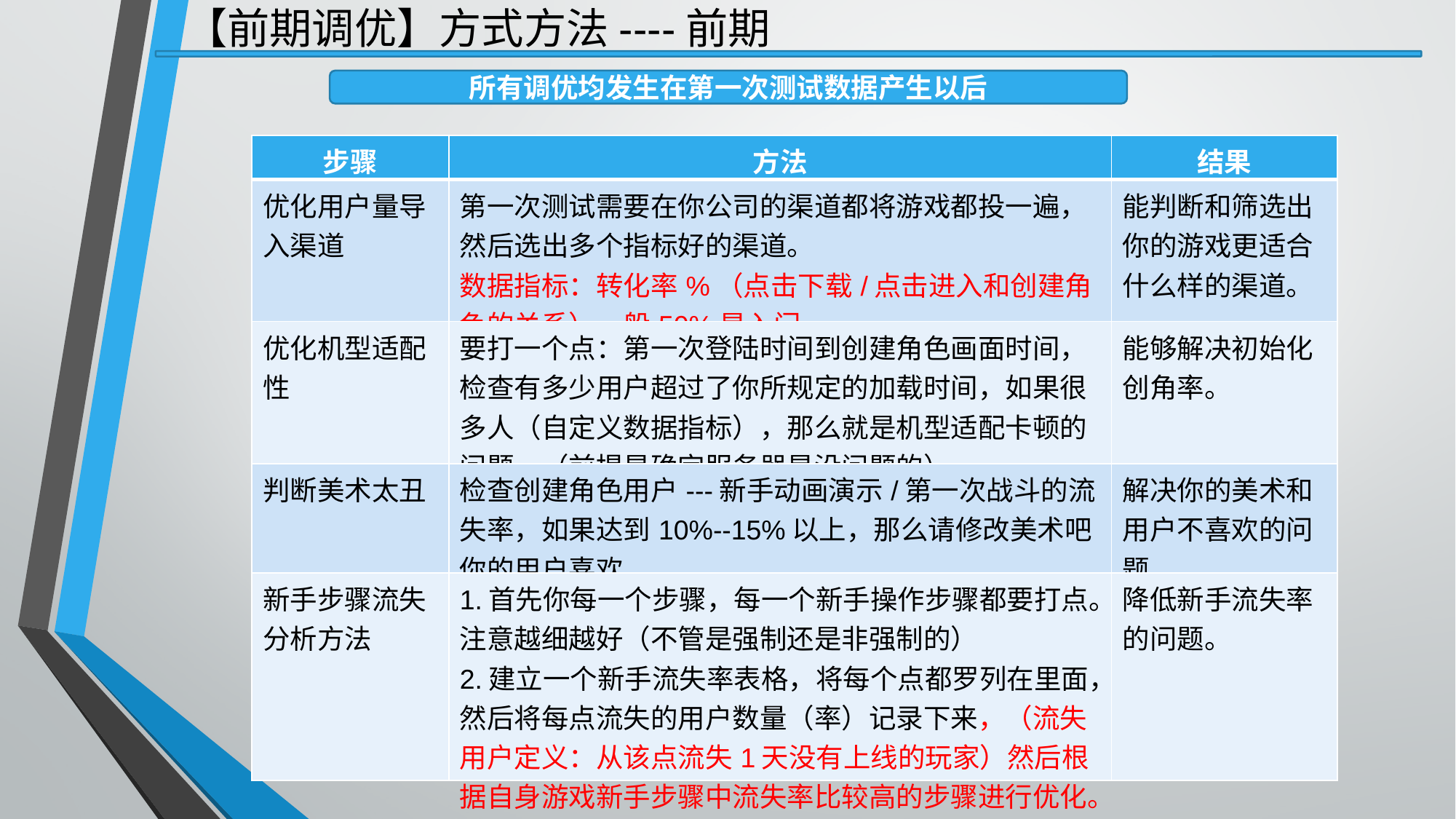

【前期调优】方式方法----前期

所有调优均发生在第一次测试数据产生以后
| 步骤 | 方法 | 结果 |
| --- | --- | --- |
| 优化用户量导入渠道 | 第一次测试需要在你公司的渠道都将游戏都投一遍，然后选出多个指标好的渠道。 数据指标：转化率%（点击下载/点击进入和创建角色的关系）一般50%是入门 | 能判断和筛选出你的游戏更适合什么样的渠道。 |
| 优化机型适配性 | 要打一个点：第一次登陆时间到创建角色画面时间，检查有多少用户超过了你所规定的加载时间，如果很多人（自定义数据指标），那么就是机型适配卡顿的问题。（前提是确定服务器是没问题的） | 能够解决初始化创角率。 |
| 判断美术太丑 | 检查创建角色用户---新手动画演示/第一次战斗的流失率，如果达到10%--15%以上，那么请修改美术吧你的用户喜欢。 | 解决你的美术和用户不喜欢的问题。 |
| 新手步骤流失分析方法 | 1.首先你每一个步骤，每一个新手操作步骤都要打点。 注意越细越好（不管是强制还是非强制的） 2.建立一个新手流失率表格，将每个点都罗列在里面， 然后将每点流失的用户数量（率）记录下来，（流失用户定义：从该点流失1天没有上线的玩家）然后根据自身游戏新手步骤中流失率比较高的步骤进行优化。 | 降低新手流失率的问题。 |